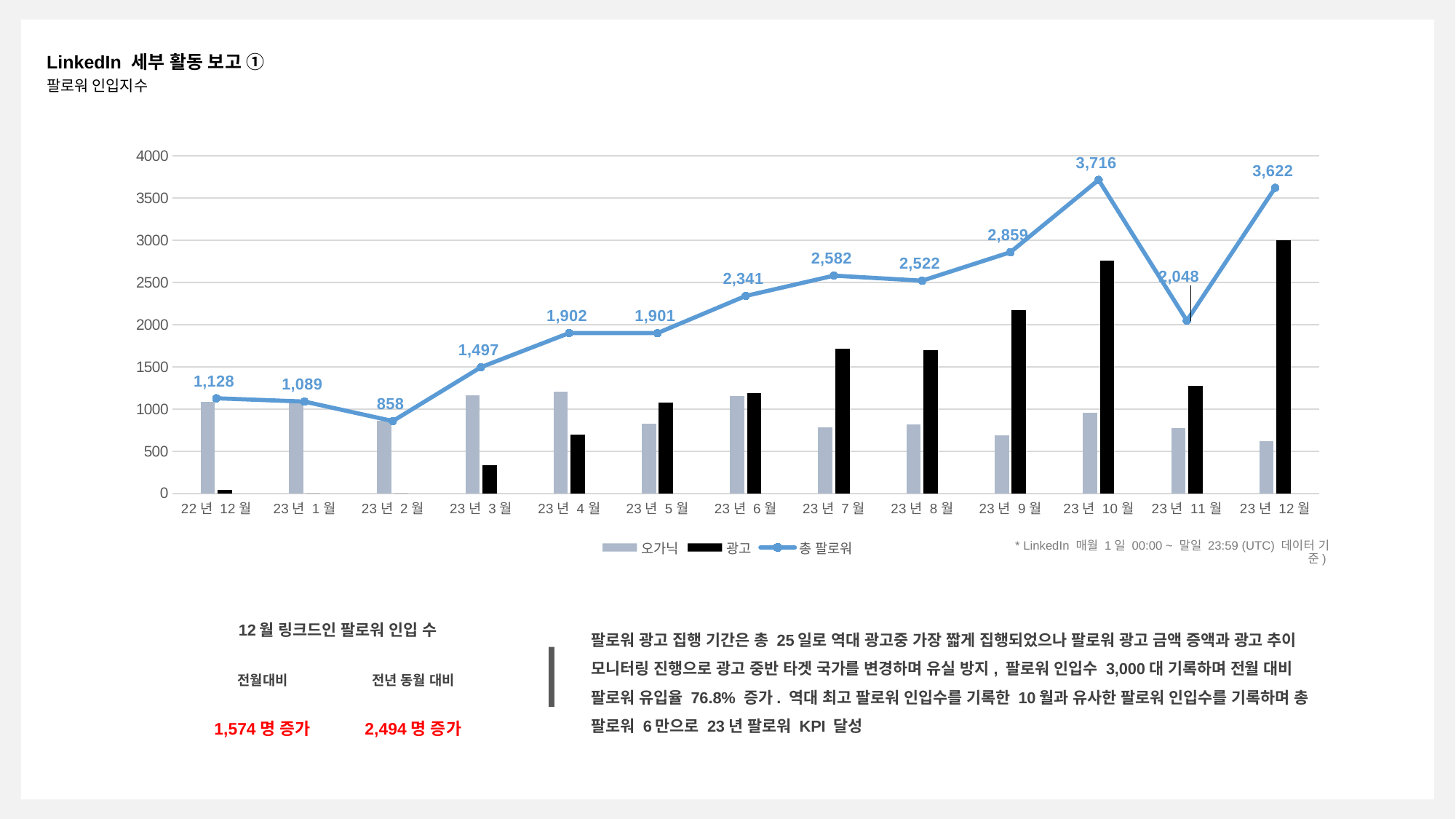

LinkedIn 세부 활동 보고 ①
팔로워 인입지수

### Chart

| Category | 오가닉 | 광고 | 총 팔로워 |
|---|---|---|---|
| 22년 12월 | 1082.0 | 46.0 | 1128.0 |
| 23년 1월 | 1089.0 | 0.0 | 1089.0 |
| 23년 2월 | 858.0 | 0.0 | 858.0 |
| 23년 3월 | 1160.0 | 337.0 | 1497.0 |
| 23년 4월 | 1203.0 | 699.0 | 1902.0 |
| 23년 5월 | 827.0 | 1074.0 | 1901.0 |
| 23년 6월 | 1156.0 | 1185.0 | 2341.0 |
| 23년 7월 | 785.0 | 1719.0 | 2582.0 |
| 23년 8월 | 819.0 | 1703.0 | 2522.0 |
| 23년 9월 | 688.0 | 2171.0 | 2859.0 |
| 23년 10월 | 957.0 | 2759.0 | 3716.0 |
| 23년 11월 | 771.0 | 1277.0 | 2048.0 |
| 23년 12월 | 620.0 | 3002.0 | 3622.0 |
* LinkedIn 매월 1일 00:00 ~ 말일 23:59 (UTC) 데이터 기준)
| 12월 링크드인 팔로워 인입 수 |  |
| --- | --- |
| 전월대비 | 전년 동월 대비 |
| 1,574명 증가 | 2,494명 증가 |
팔로워 광고 집행 기간은 총 25일로 역대 광고중 가장 짧게 집행되었으나 팔로워 광고 금액 증액과 광고 추이 모니터링 진행으로 광고 중반 타겟 국가를 변경하며 유실 방지, 팔로워 인입수 3,000대 기록하며 전월 대비 팔로워 유입율 76.8% 증가. 역대 최고 팔로워 인입수를 기록한 10월과 유사한 팔로워 인입수를 기록하며 총 팔로워 6만으로 23년 팔로워 KPI 달성